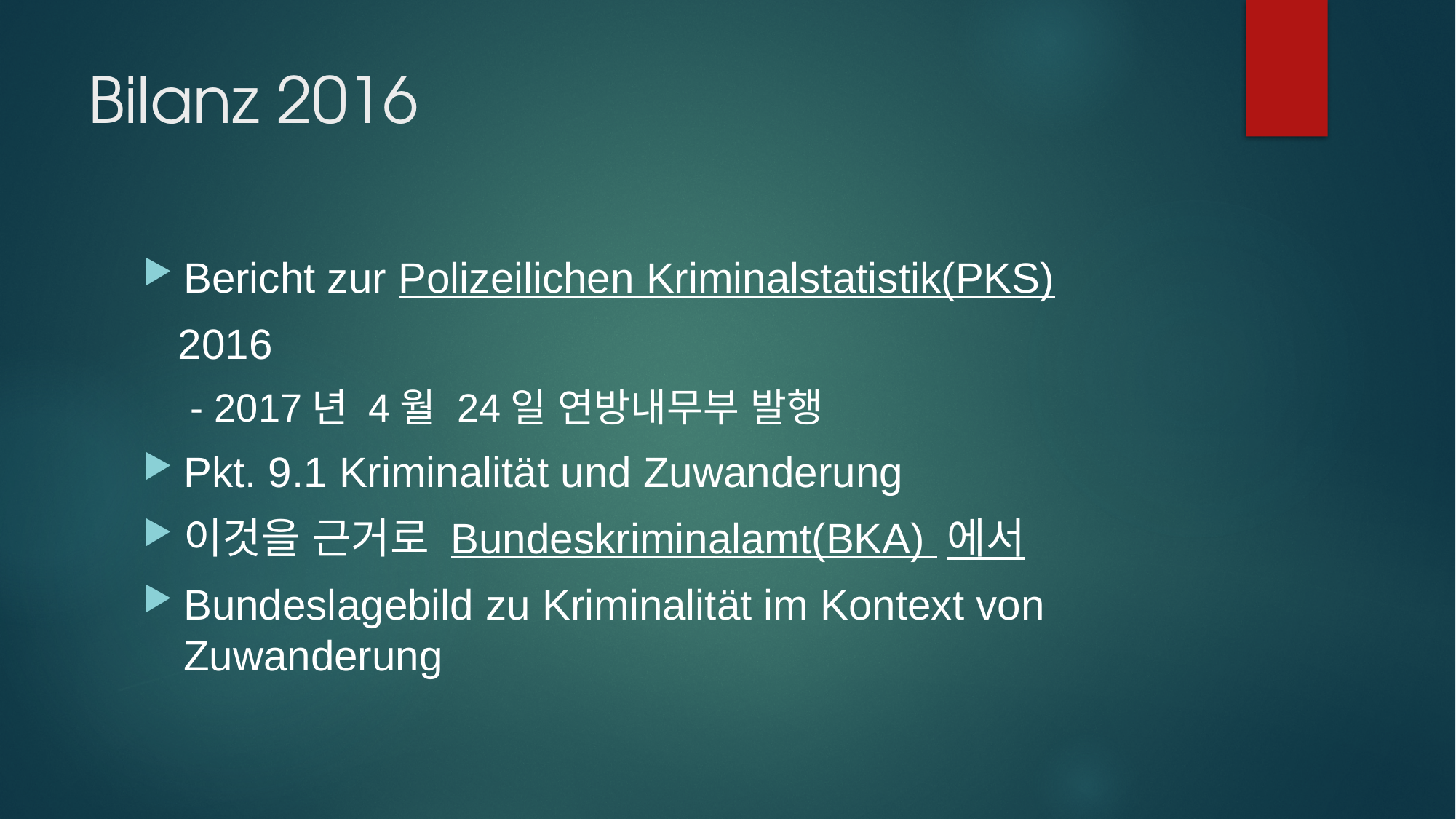

# Bilanz 2016
Bericht zur Polizeilichen Kriminalstatistik(PKS)
   2016
- 2017년 4월 24일 연방내무부 발행
Pkt. 9.1 Kriminalität und Zuwanderung
이것을 근거로 Bundeskriminalamt(BKA) 에서
Bundeslagebild zu Kriminalität im Kontext von Zuwanderung